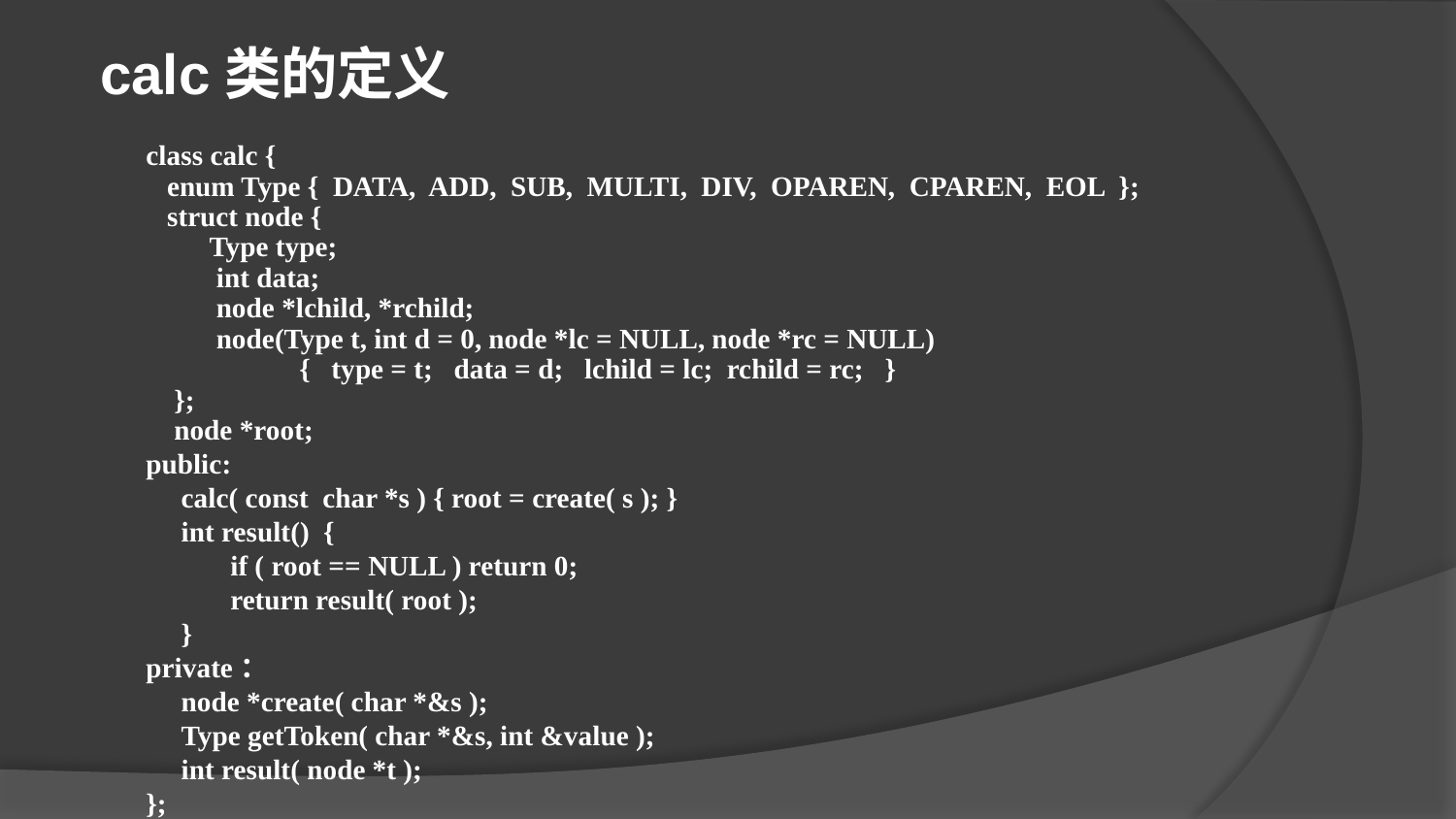

calc类的定义
class calc {
   enum Type {  DATA,  ADD,  SUB,  MULTI,  DIV,  OPAREN,  CPAREN,  EOL  };
   struct node {
         Type type;
          int data;
          node *lchild, *rchild;
          node(Type t, int d = 0, node *lc = NULL, node *rc = NULL)
	        {   type = t;   data = d;   lchild = lc;  rchild = rc;   }
    };
    node *root;
public:
     calc( const  char *s ) { root = create( s ); }
     int result()  {
            if ( root == NULL ) return 0;
            return result( root );
     }
private：
     node *create( char *&s );
     Type getToken( char *&s, int &value );
     int result( node *t );
};